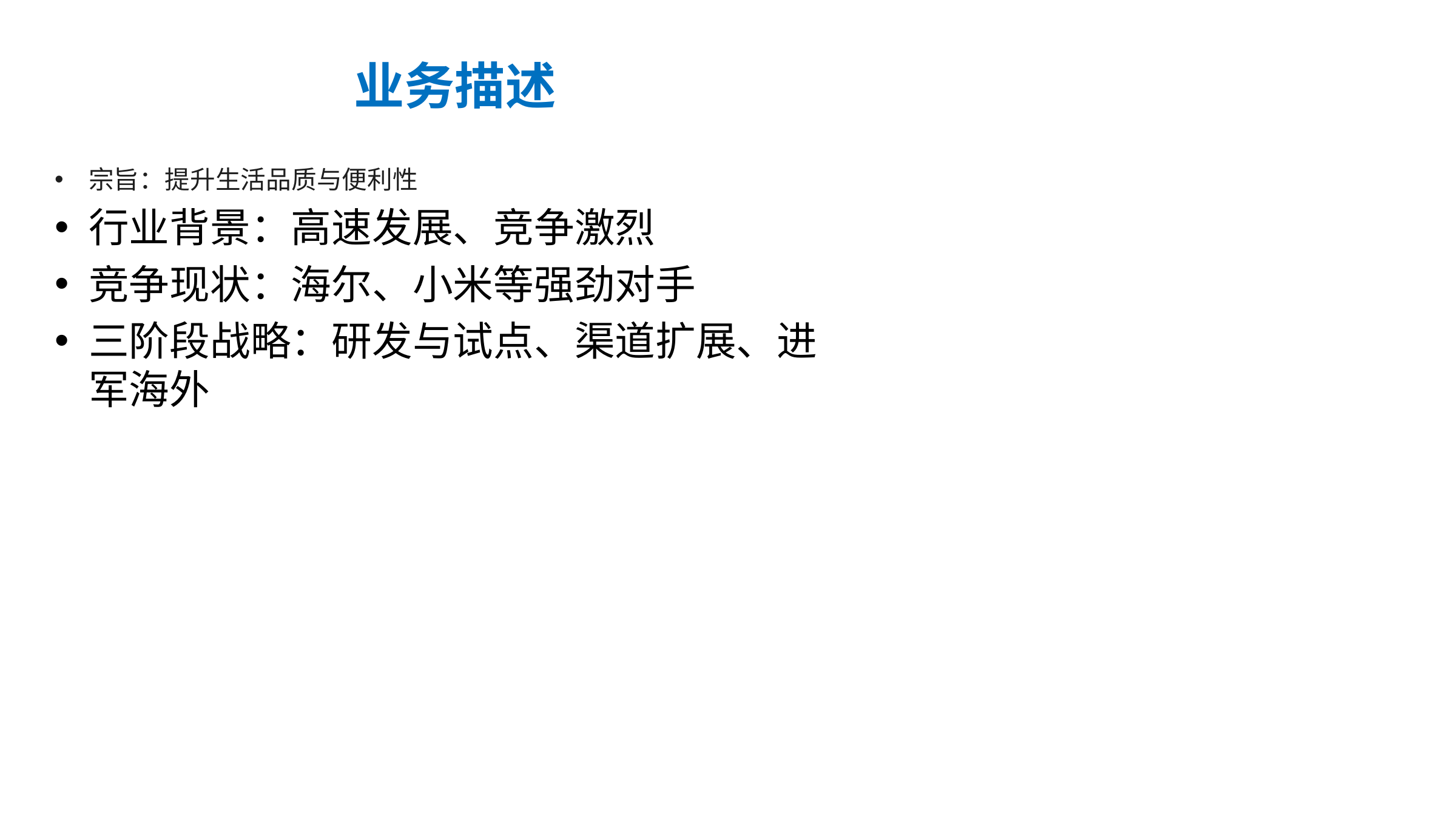

# 业务描述
宗旨：提升生活品质与便利性
行业背景：高速发展、竞争激烈
竞争现状：海尔、小米等强劲对手
三阶段战略：研发与试点、渠道扩展、进军海外